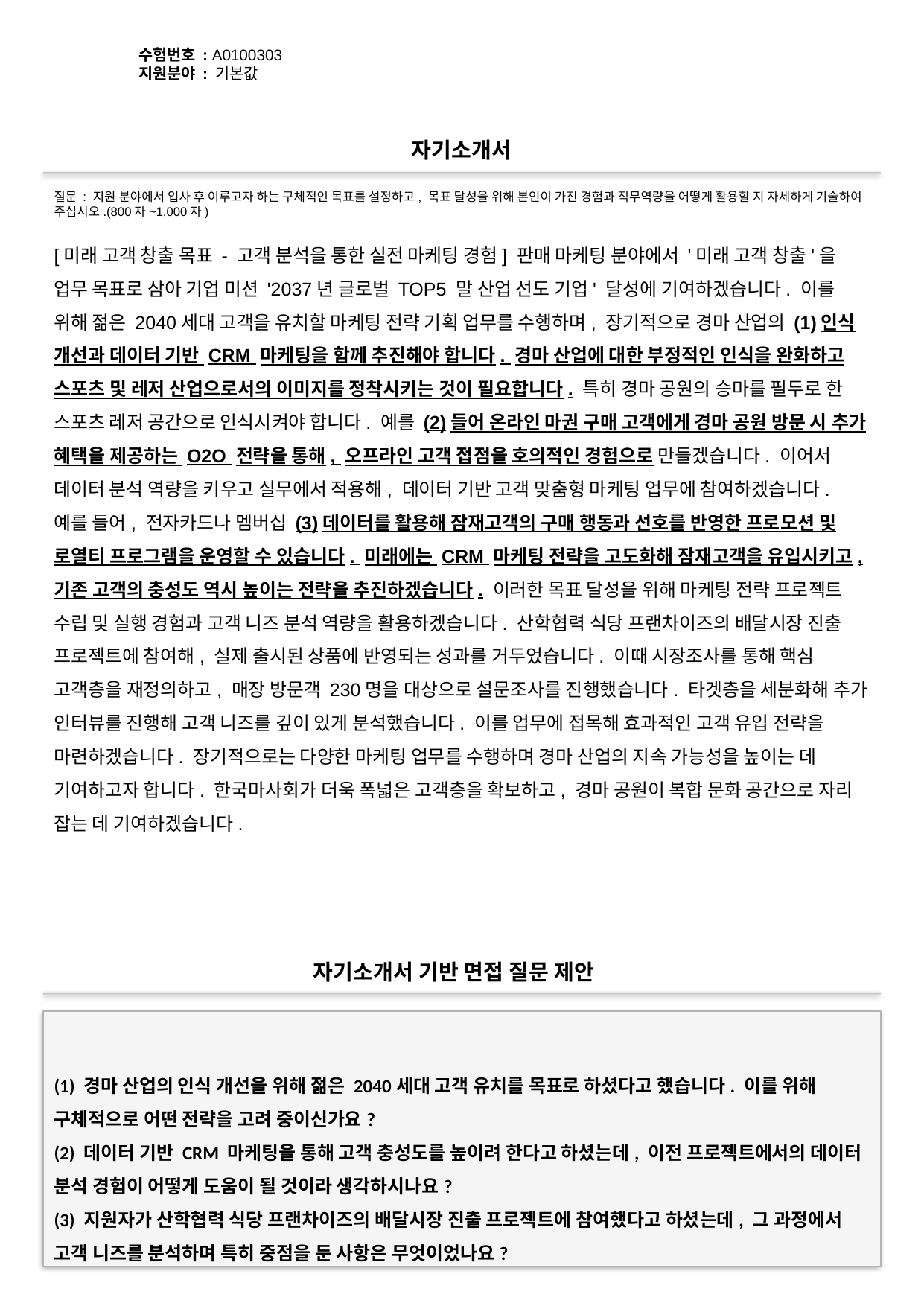

수험번호 : A0100303
지원분야 : 기본값
#

자기소개서

질문 : 지원 분야에서 입사 후 이루고자 하는 구체적인 목표를 설정하고, 목표 달성을 위해 본인이 가진 경험과 직무역량을 어떻게 활용할 지 자세하게 기술하여 주십시오.(800자~1,000자)

[미래 고객 창출 목표 - 고객 분석을 통한 실전 마케팅 경험] 판매 마케팅 분야에서 '미래 고객 창출'을 업무 목표로 삼아 기업 미션 '2037년 글로벌 TOP5 말 산업 선도 기업' 달성에 기여하겠습니다. 이를 위해 젊은 2040세대 고객을 유치할 마케팅 전략 기획 업무를 수행하며, 장기적으로 경마 산업의 (1)인식 개선과 데이터 기반 CRM 마케팅을 함께 추진해야 합니다. 경마 산업에 대한 부정적인 인식을 완화하고 스포츠 및 레저 산업으로서의 이미지를 정착시키는 것이 필요합니다. 특히 경마 공원의 승마를 필두로 한 스포츠 레저 공간으로 인식시켜야 합니다. 예를 (2)들어 온라인 마권 구매 고객에게 경마 공원 방문 시 추가 혜택을 제공하는 O2O 전략을 통해, 오프라인 고객 접점을 호의적인 경험으로 만들겠습니다. 이어서 데이터 분석 역량을 키우고 실무에서 적용해, 데이터 기반 고객 맞춤형 마케팅 업무에 참여하겠습니다. 예를 들어, 전자카드나 멤버십 (3)데이터를 활용해 잠재고객의 구매 행동과 선호를 반영한 프로모션 및 로열티 프로그램을 운영할 수 있습니다. 미래에는 CRM 마케팅 전략을 고도화해 잠재고객을 유입시키고, 기존 고객의 충성도 역시 높이는 전략을 추진하겠습니다. 이러한 목표 달성을 위해 마케팅 전략 프로젝트 수립 및 실행 경험과 고객 니즈 분석 역량을 활용하겠습니다. 산학협력 식당 프랜차이즈의 배달시장 진출 프로젝트에 참여해, 실제 출시된 상품에 반영되는 성과를 거두었습니다. 이때 시장조사를 통해 핵심 고객층을 재정의하고, 매장 방문객 230명을 대상으로 설문조사를 진행했습니다. 타겟층을 세분화해 추가 인터뷰를 진행해 고객 니즈를 깊이 있게 분석했습니다. 이를 업무에 접목해 효과적인 고객 유입 전략을 마련하겠습니다. 장기적으로는 다양한 마케팅 업무를 수행하며 경마 산업의 지속 가능성을 높이는 데 기여하고자 합니다. 한국마사회가 더욱 폭넓은 고객층을 확보하고, 경마 공원이 복합 문화 공간으로 자리 잡는 데 기여하겠습니다.

자기소개서 기반 면접 질문 제안

(1) 경마 산업의 인식 개선을 위해 젊은 2040세대 고객 유치를 목표로 하셨다고 했습니다. 이를 위해 구체적으로 어떤 전략을 고려 중이신가요?
(2) 데이터 기반 CRM 마케팅을 통해 고객 충성도를 높이려 한다고 하셨는데, 이전 프로젝트에서의 데이터 분석 경험이 어떻게 도움이 될 것이라 생각하시나요?
(3) 지원자가 산학협력 식당 프랜차이즈의 배달시장 진출 프로젝트에 참여했다고 하셨는데, 그 과정에서 고객 니즈를 분석하며 특히 중점을 둔 사항은 무엇이었나요?